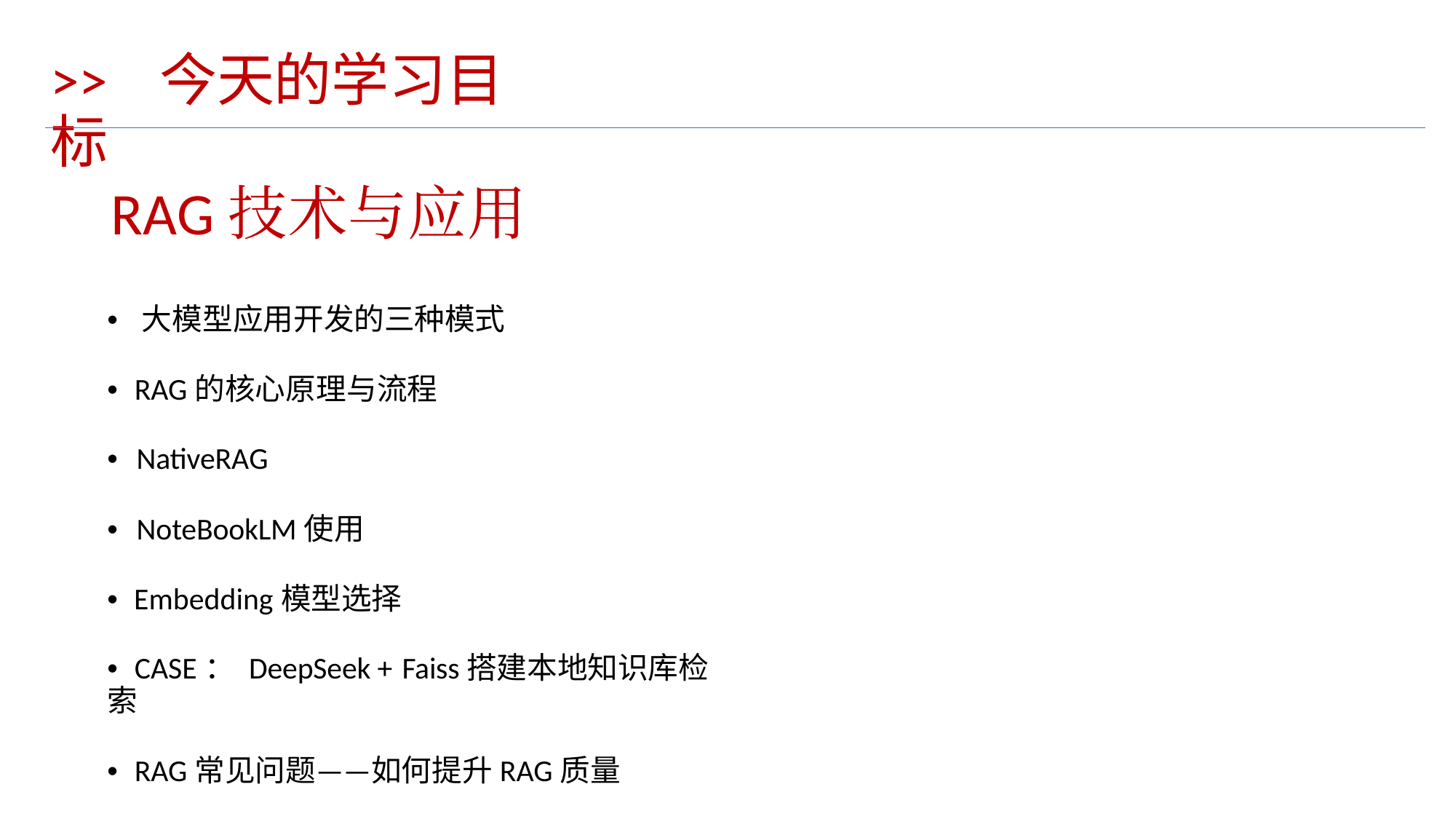

>>   今天的学习目标

RAG技术与应用

•  大模型应用开发的三种模式

•  RAG的核心原理与流程

•  NativeRAG

•  NoteBookLM使用

•  Embedding模型选择

•  CASE： DeepSeek + Faiss搭建本地知识库检索

•  RAG常见问题——如何提升RAG质量